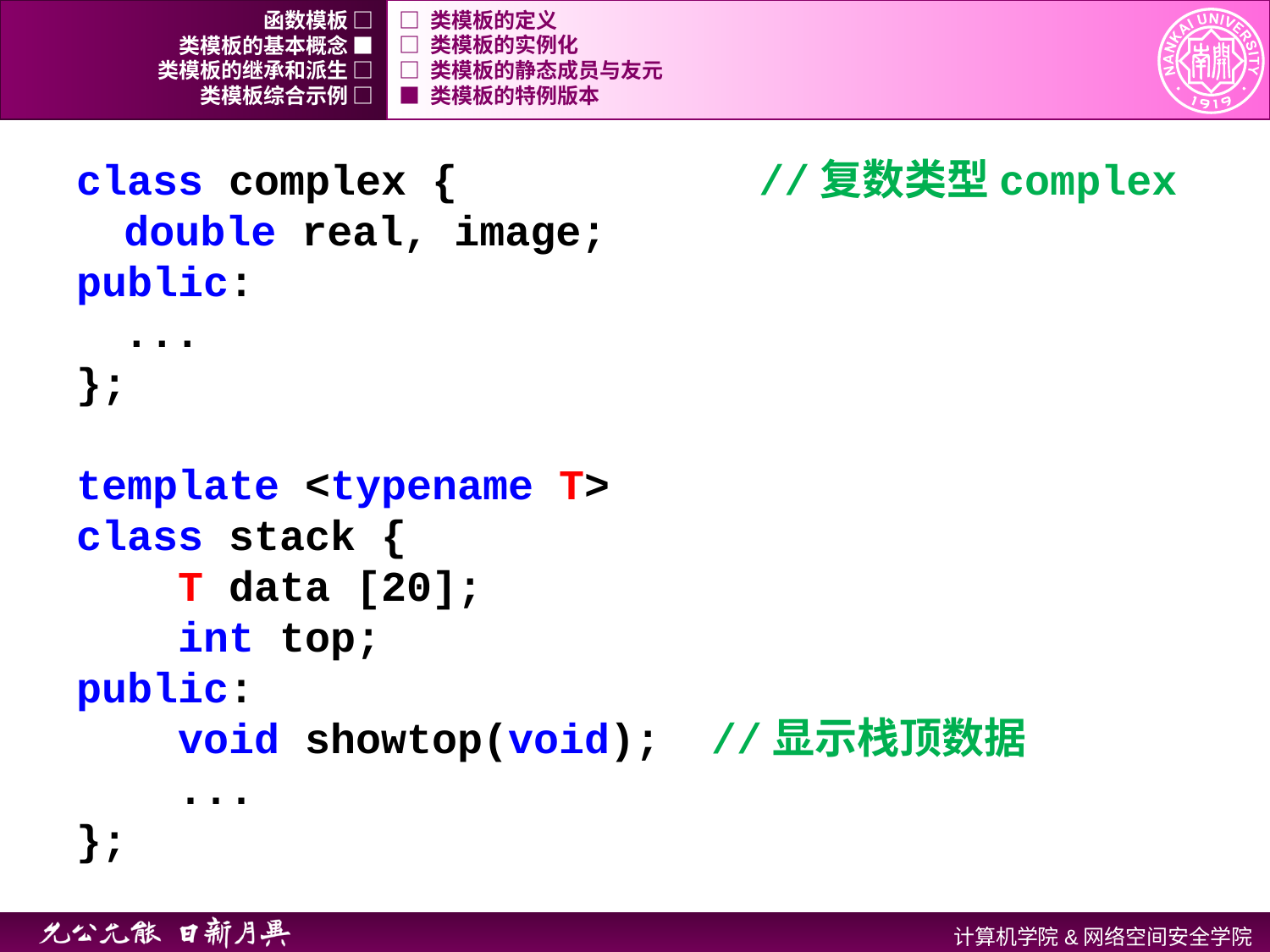

函数模板 □
□ 类模板的定义
类模板的基本概念 ■
□ 类模板的实例化
类模板的继承和派生 □
□ 类模板的静态成员与友元
类模板综合示例 □
■ 类模板的特例版本
class complex {  		//复数类型complex
	double real, image;
public:
	...
};

template <typename T>
class stack {
    T data [20];
    int top;
public:
    void showtop(void);  //显示栈顶数据
    ...
};